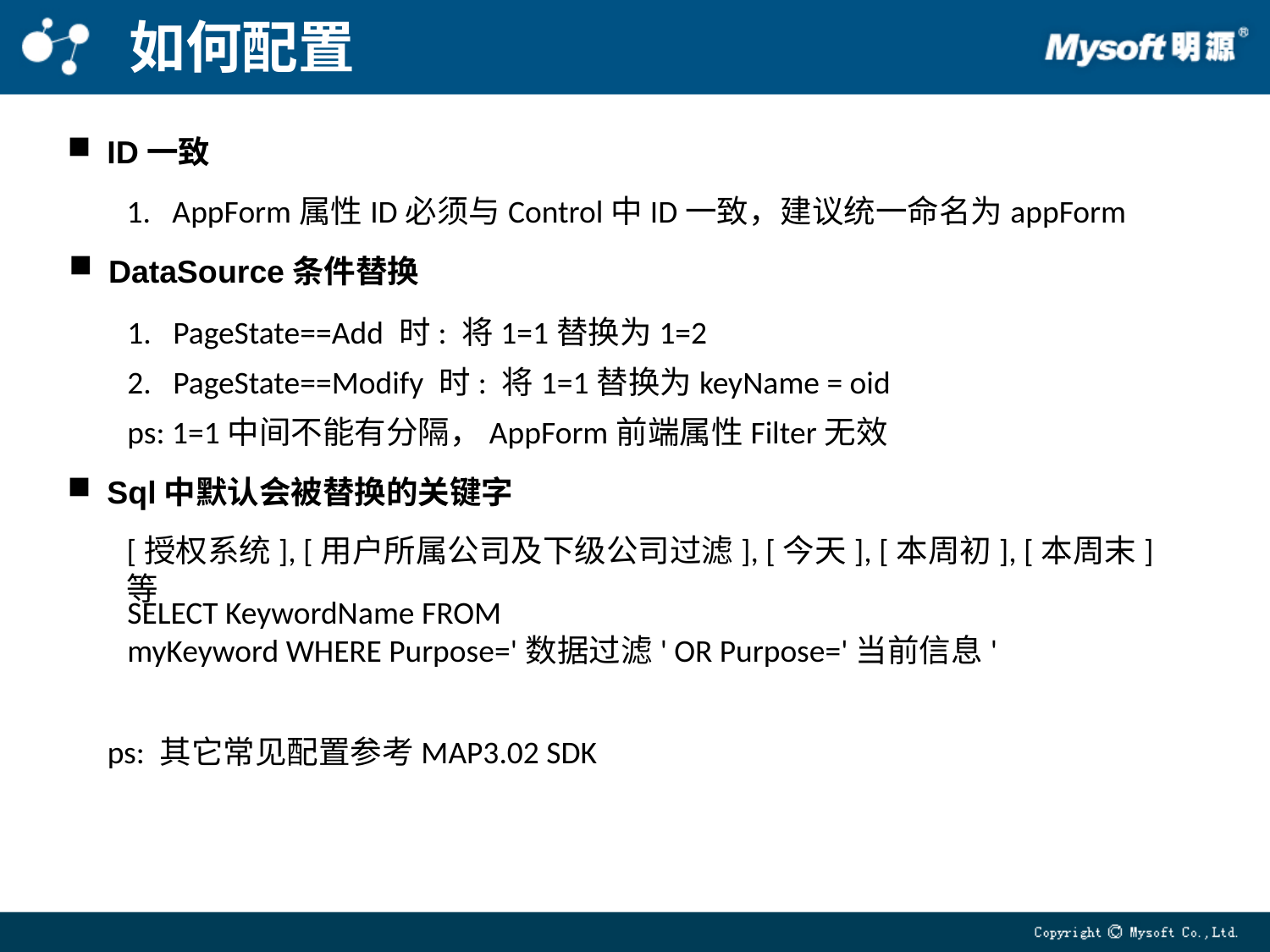

如何配置
ID一致
1.   AppForm属性ID必须与Control中ID一致，建议统一命名为appForm
DataSource条件替换
1.   PageState==Add 时: 将1=1替换为1=2
2.   PageState==Modify 时: 将1=1替换为keyName = oid
ps: 1=1中间不能有分隔，AppForm前端属性Filter无效
Sql中默认会被替换的关键字
[授权系统], [用户所属公司及下级公司过滤], [今天], [本周初], [本周末]等
SELECT KeywordName FROM
myKeyword WHERE Purpose='数据过滤' OR Purpose='当前信息'
ps: 其它常见配置参考MAP3.02 SDK